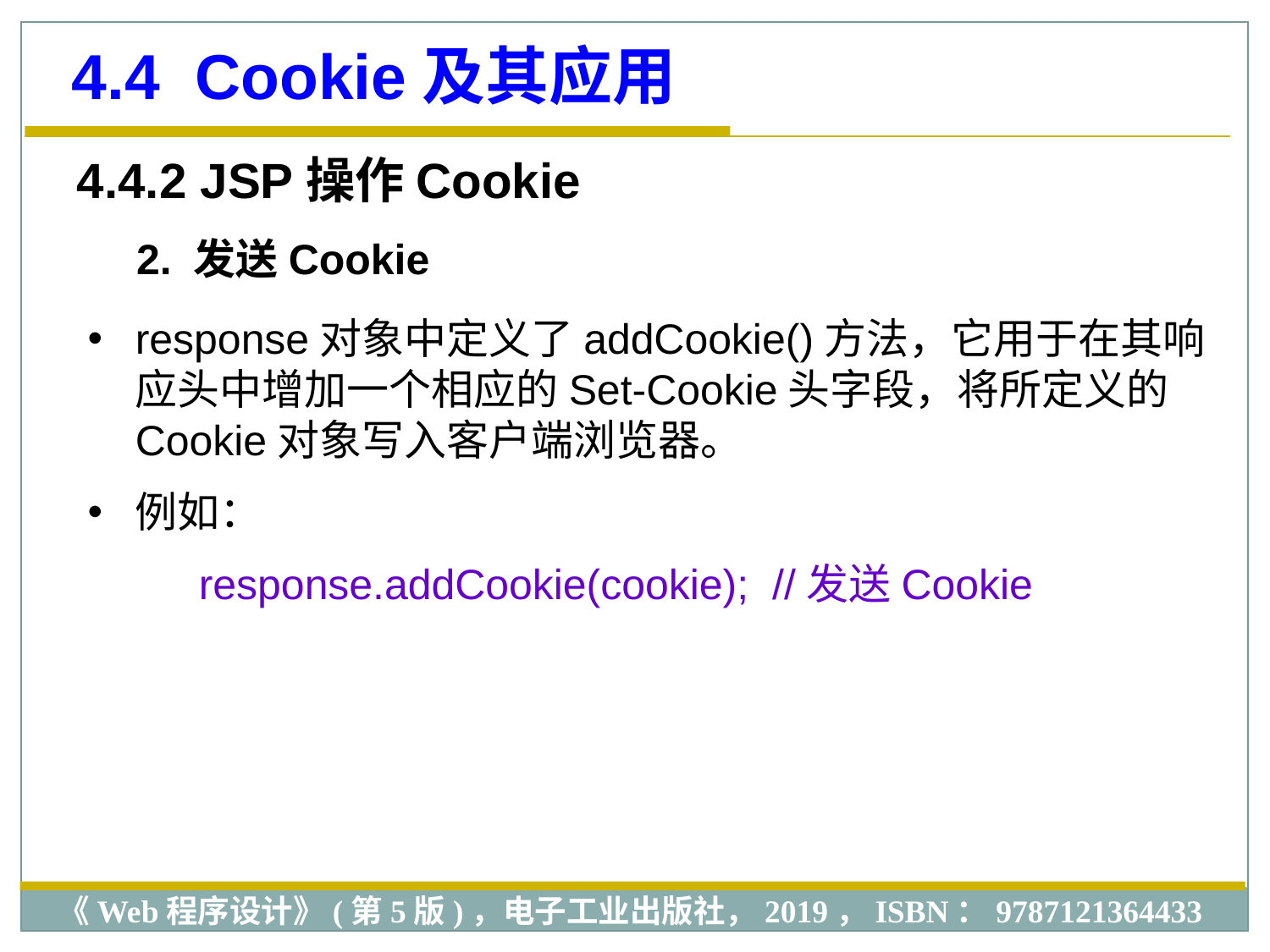

4.4  Cookie及其应用
4.4.2 JSP操作Cookie
2. 发送Cookie
response对象中定义了addCookie()方法，它用于在其响应头中增加一个相应的Set-Cookie头字段，将所定义的Cookie对象写入客户端浏览器。
例如：
response.addCookie(cookie);  //发送Cookie